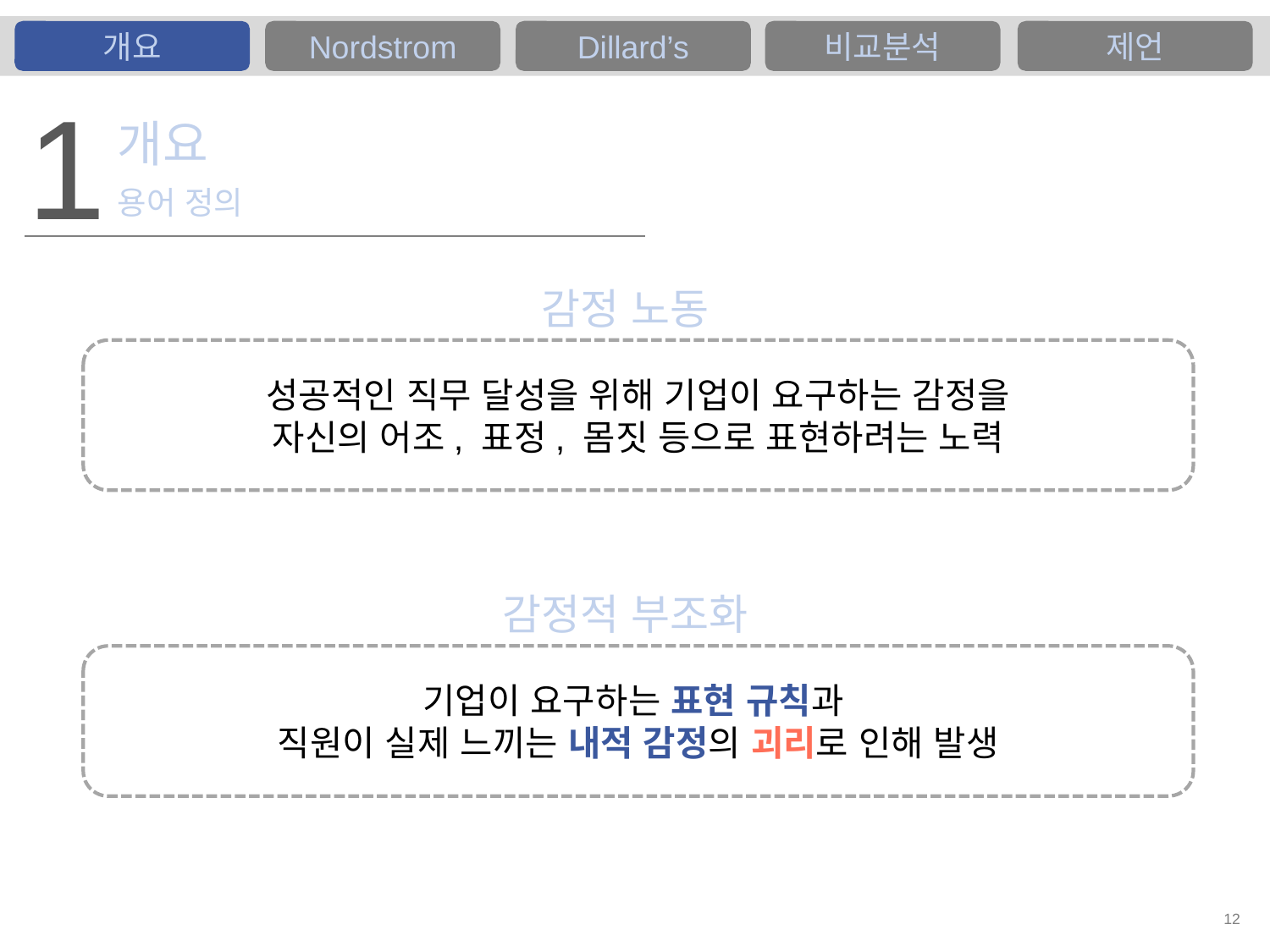

개요
Nordstrom
Dillard’s
비교분석
제언
1
개요
용어 정의
감정 노동
성공적인 직무 달성을 위해 기업이 요구하는 감정을
자신의 어조, 표정, 몸짓 등으로 표현하려는 노력
감정적 부조화
기업이 요구하는 표현 규칙과
직원이 실제 느끼는 내적 감정의 괴리로 인해 발생